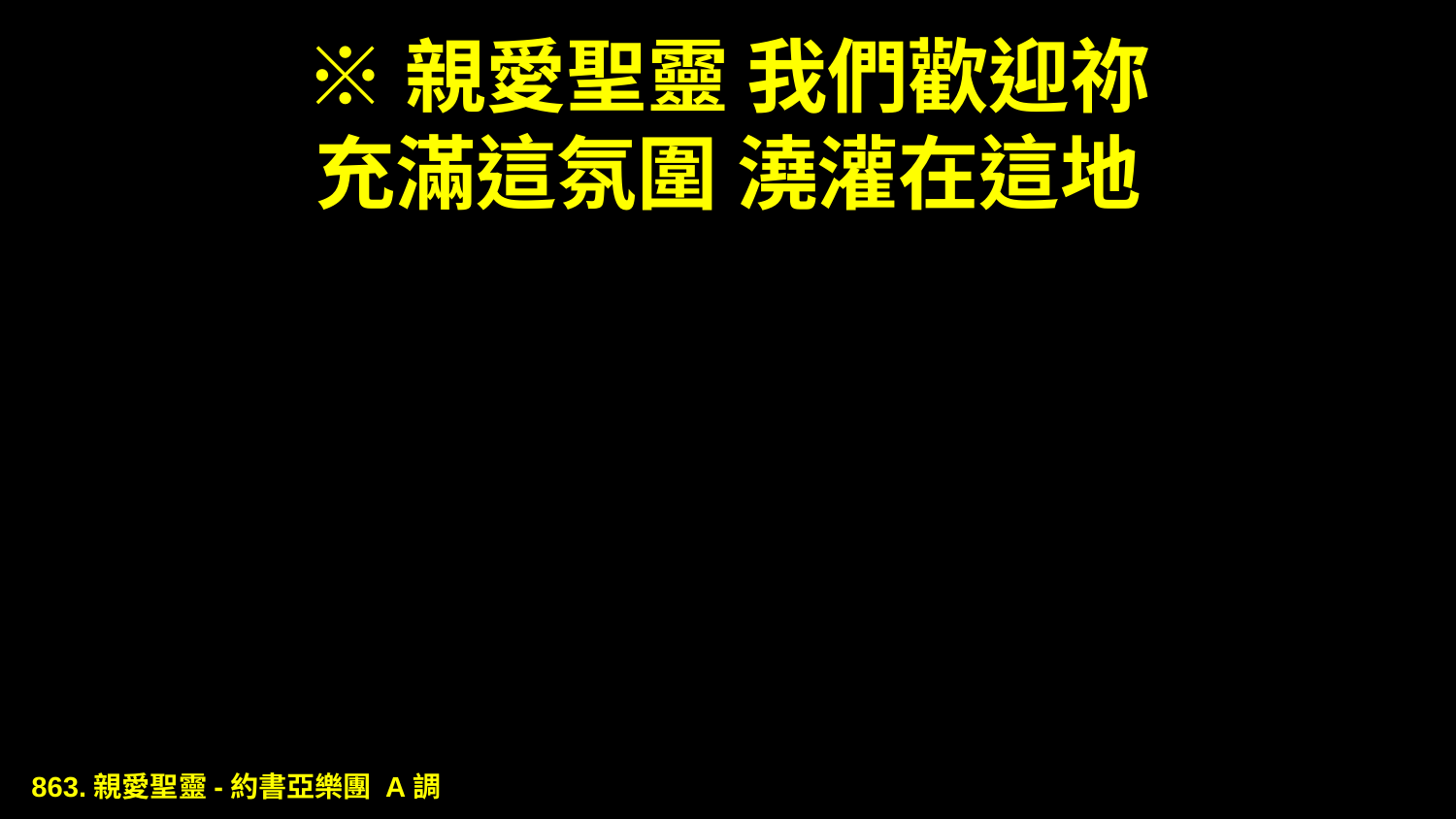

# ※親愛聖靈 我們歡迎祢 充滿這氛圍 澆灌在這地
863.親愛聖靈-約書亞樂團 A調